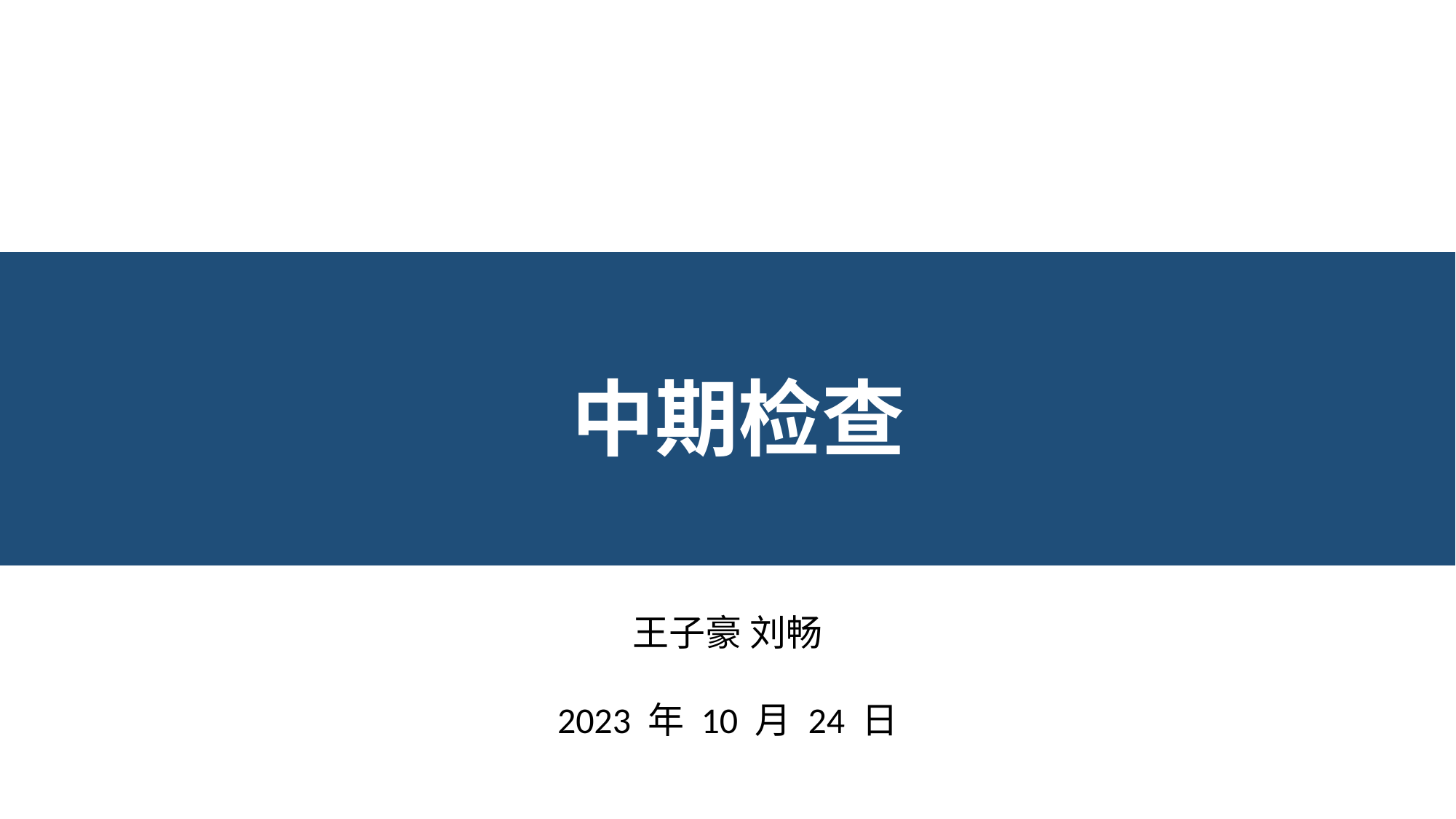

中期检查
王子豪 刘畅

2023 年 10 月 24 日